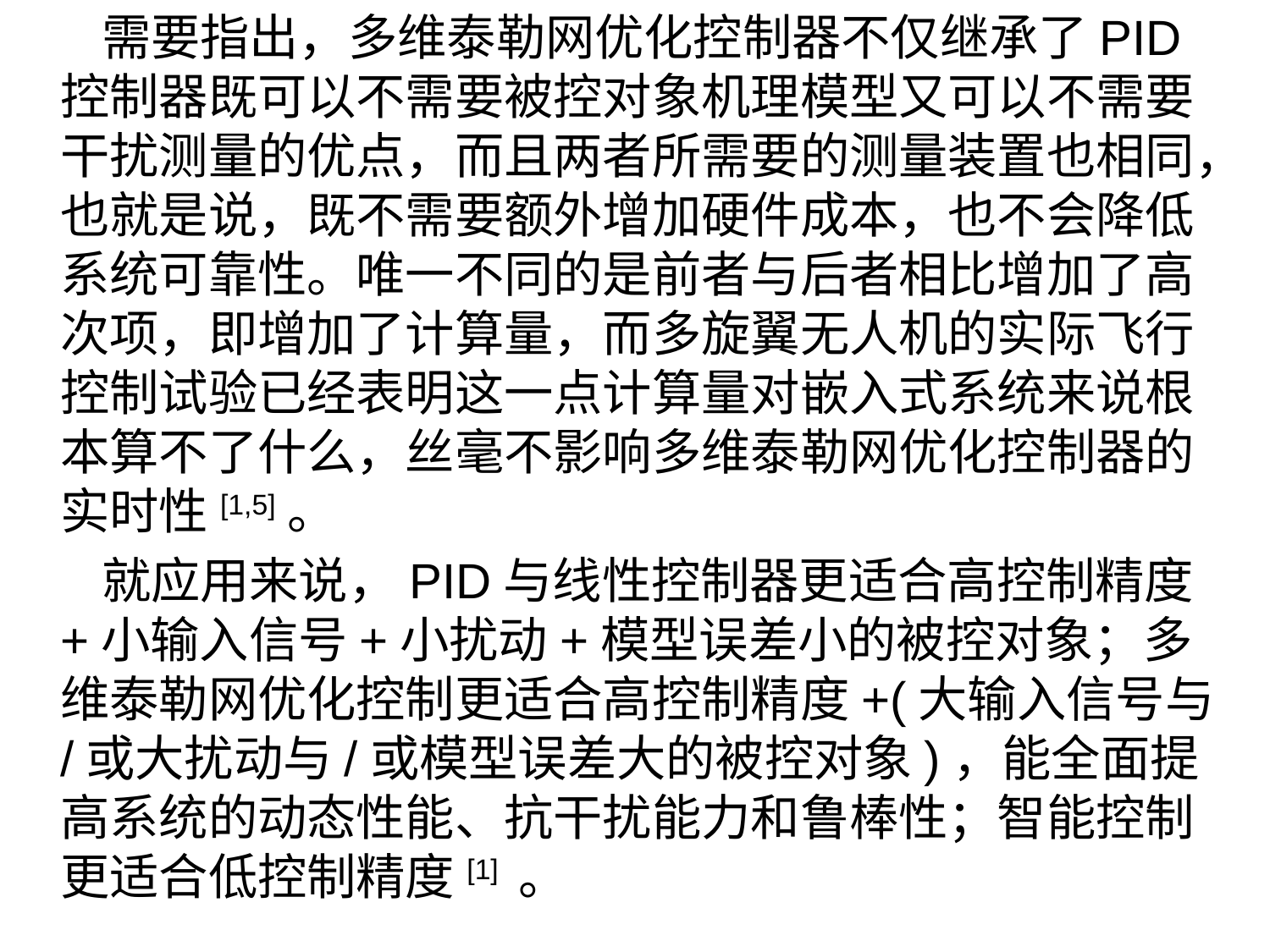

需要指出，多维泰勒网优化控制器不仅继承了PID控制器既可以不需要被控对象机理模型又可以不需要干扰测量的优点，而且两者所需要的测量装置也相同，也就是说，既不需要额外增加硬件成本，也不会降低系统可靠性。唯一不同的是前者与后者相比增加了高次项，即增加了计算量，而多旋翼无人机的实际飞行控制试验已经表明这一点计算量对嵌入式系统来说根本算不了什么，丝毫不影响多维泰勒网优化控制器的实时性[1,5]。
       就应用来说，PID与线性控制器更适合高控制精度+小输入信号+小扰动+模型误差小的被控对象；多维泰勒网优化控制更适合高控制精度+(大输入信号与/或大扰动与/或模型误差大的被控对象)，能全面提高系统的动态性能、抗干扰能力和鲁棒性；智能控制更适合低控制精度[1] 。